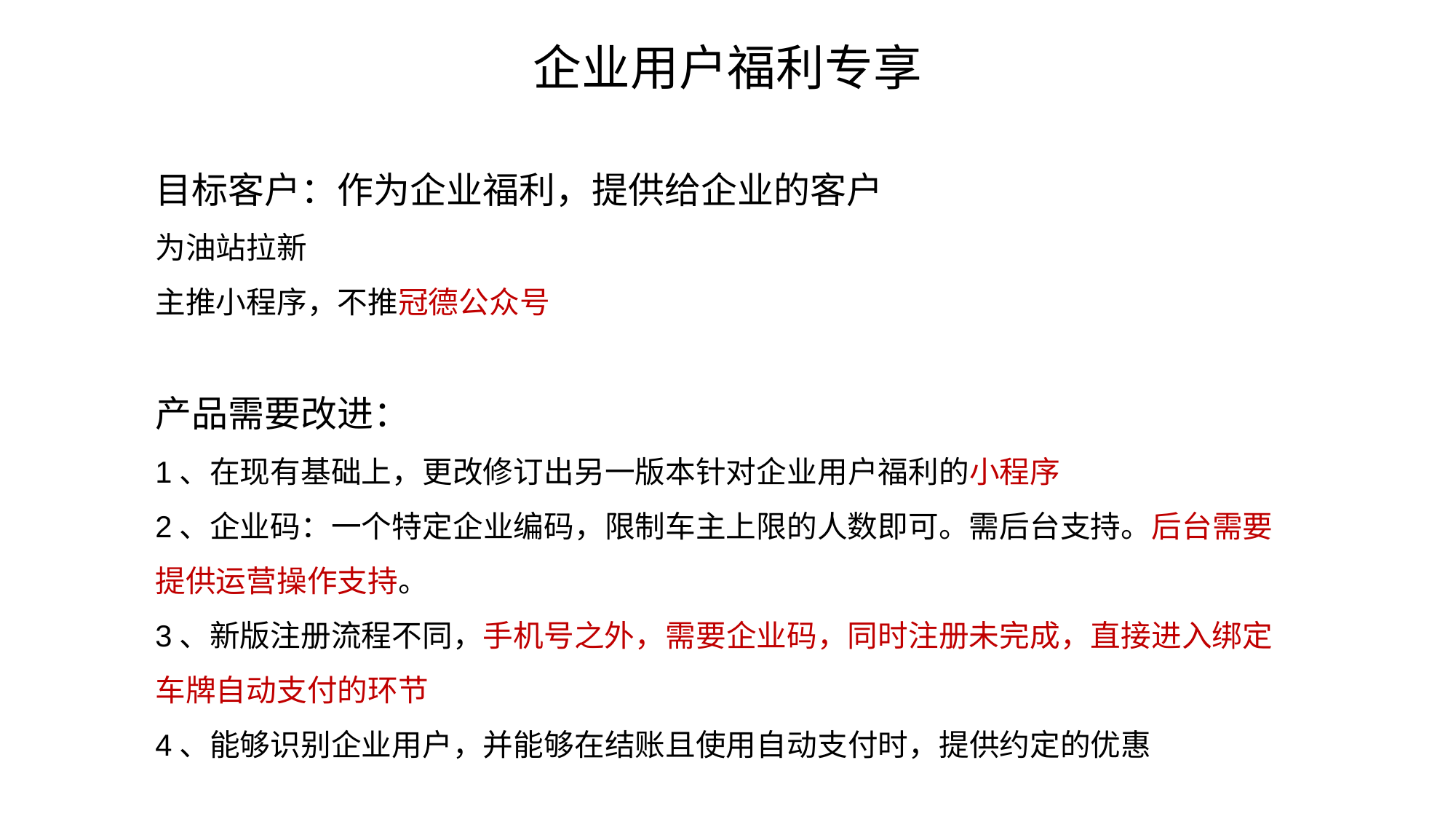

企业用户福利专享
目标客户：作为企业福利，提供给企业的客户
为油站拉新
主推小程序，不推冠德公众号
产品需要改进：
1、在现有基础上，更改修订出另一版本针对企业用户福利的小程序
2、企业码：一个特定企业编码，限制车主上限的人数即可。需后台支持。后台需要提供运营操作支持。
3、新版注册流程不同，手机号之外，需要企业码，同时注册未完成，直接进入绑定车牌自动支付的环节
4、能够识别企业用户，并能够在结账且使用自动支付时，提供约定的优惠